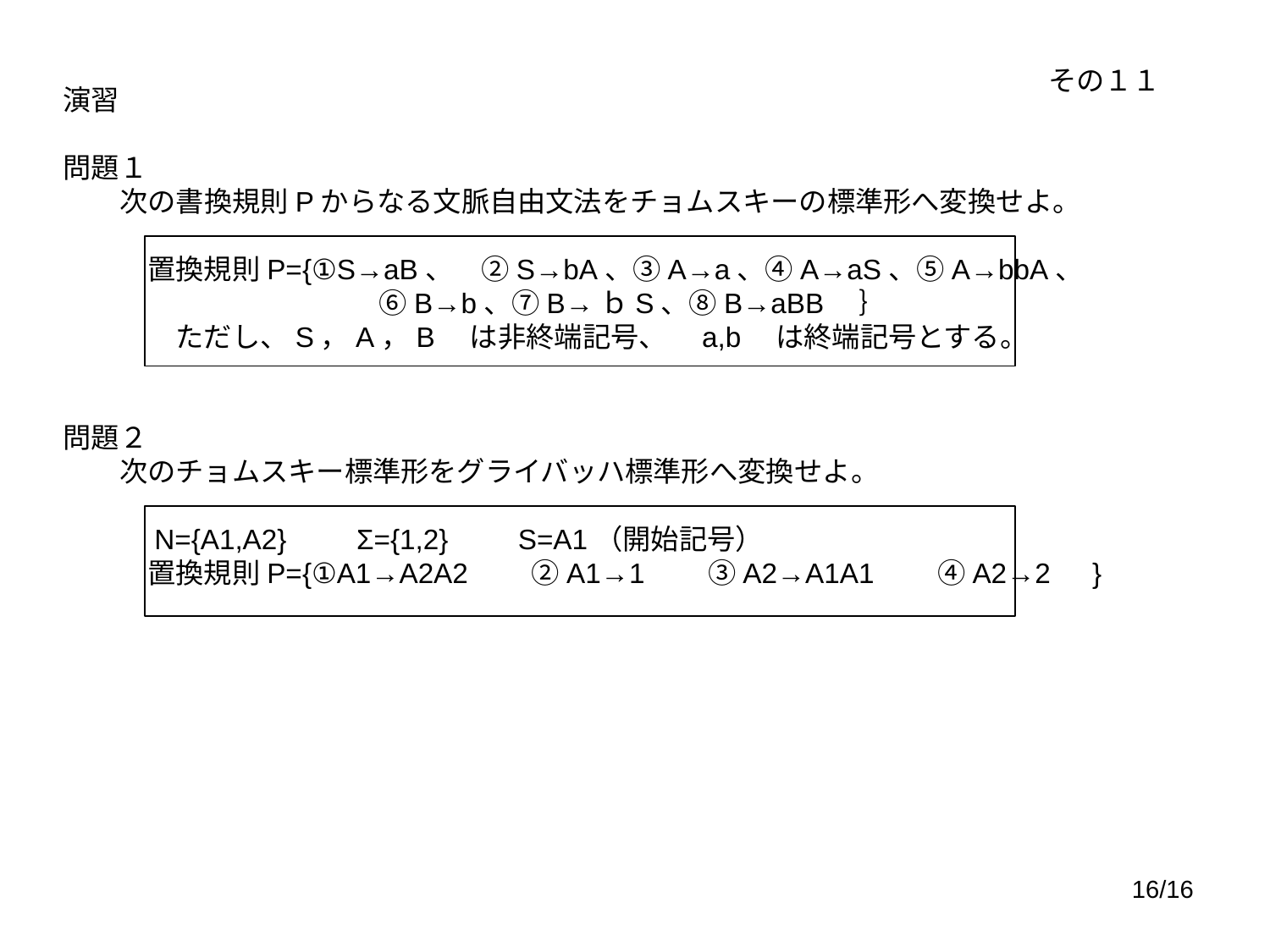

その１１
演習

問題１
　　次の書換規則Pからなる文脈自由文法をチョムスキーの標準形へ変換せよ。

　　　置換規則P={①S→aB、　②S→bA、③A→a、④A→aS、⑤A→bbA、
　　　　　　　　　　　 ⑥B→b、⑦B→ｂS、⑧B→aBB　｝
　　　　ただし、S，A，B　は非終端記号、　a,b　は終端記号とする。

問題２
　　次のチョムスキー標準形をグライバッハ標準形へ変換せよ。

　　　N={A1,A2}　　Σ={1,2}　　S=A1（開始記号）
　　　置換規則P={①A1→A2A2　　②A1→1　　③A2→A1A1　　④A2→2　}

16/16